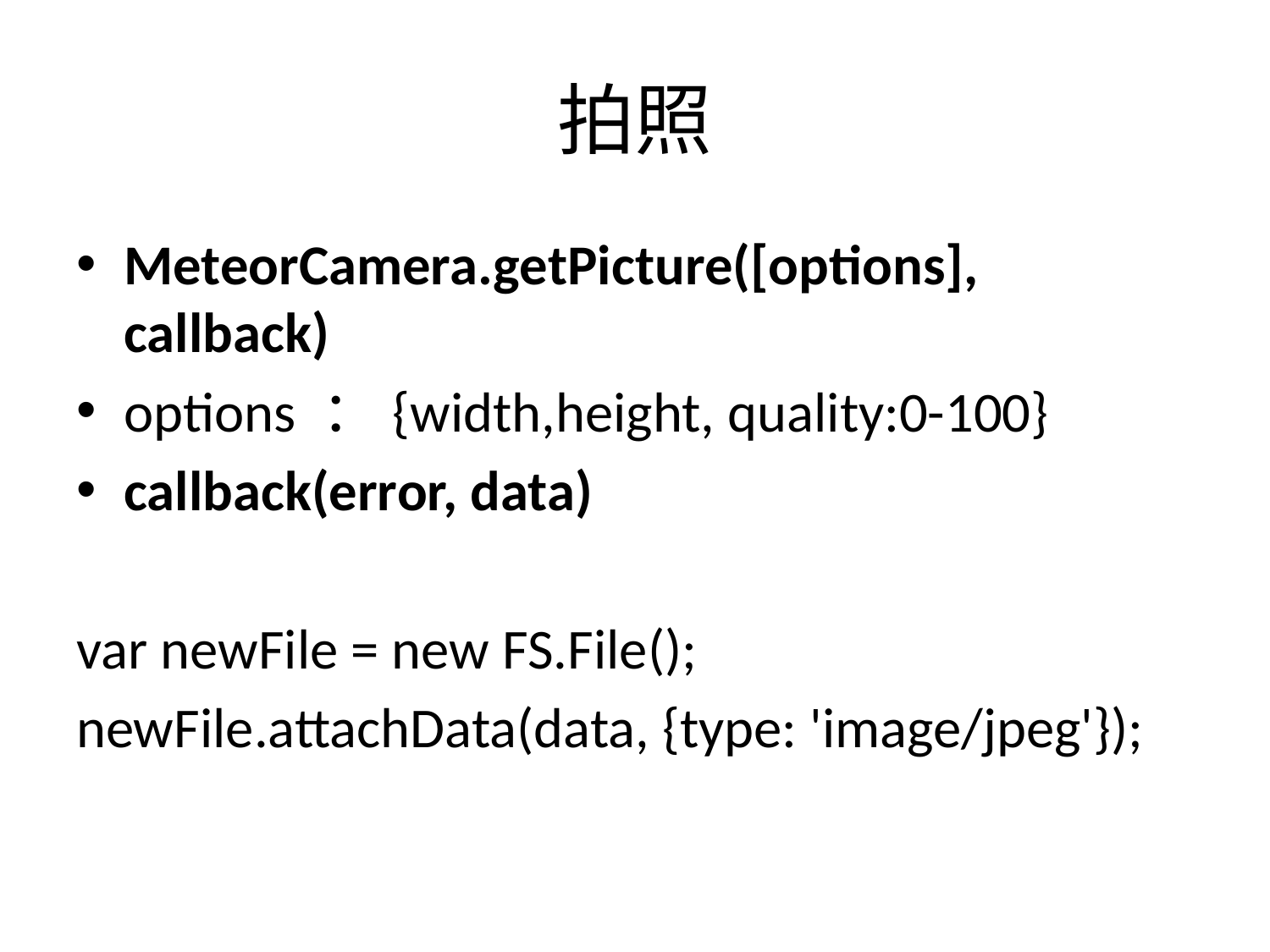

# 拍照
MeteorCamera.getPicture([options], callback)
options ：{width,height, quality:0-100}
callback(error, data)

var newFile = new FS.File();
newFile.attachData(data, {type: 'image/jpeg'});